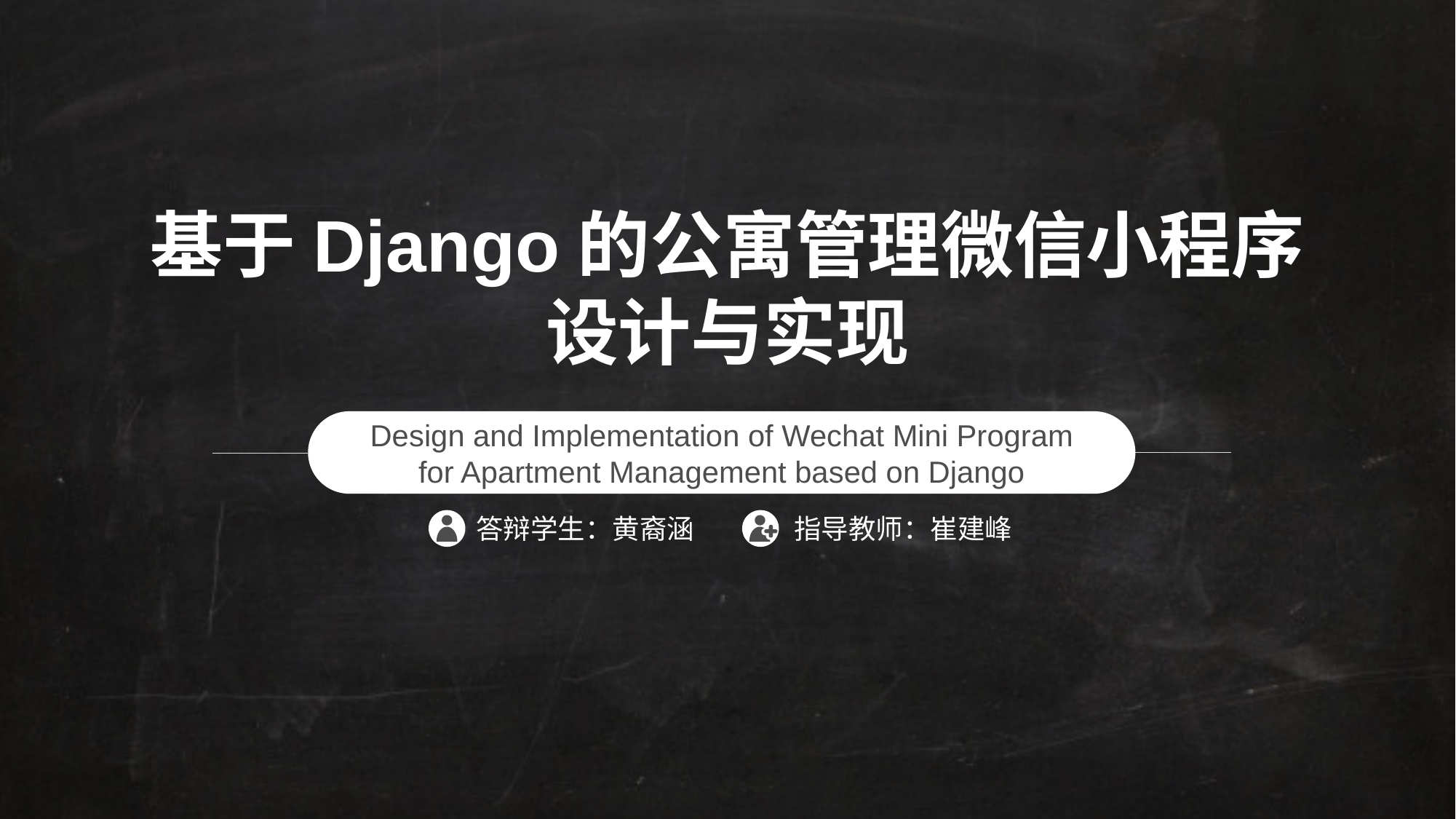

基于Django的公寓管理微信小程序
设计与实现

Design and Implementation of Wechat Mini Program for Apartment Management based on Django
答辩学生：黄裔涵
指导教师：崔建峰